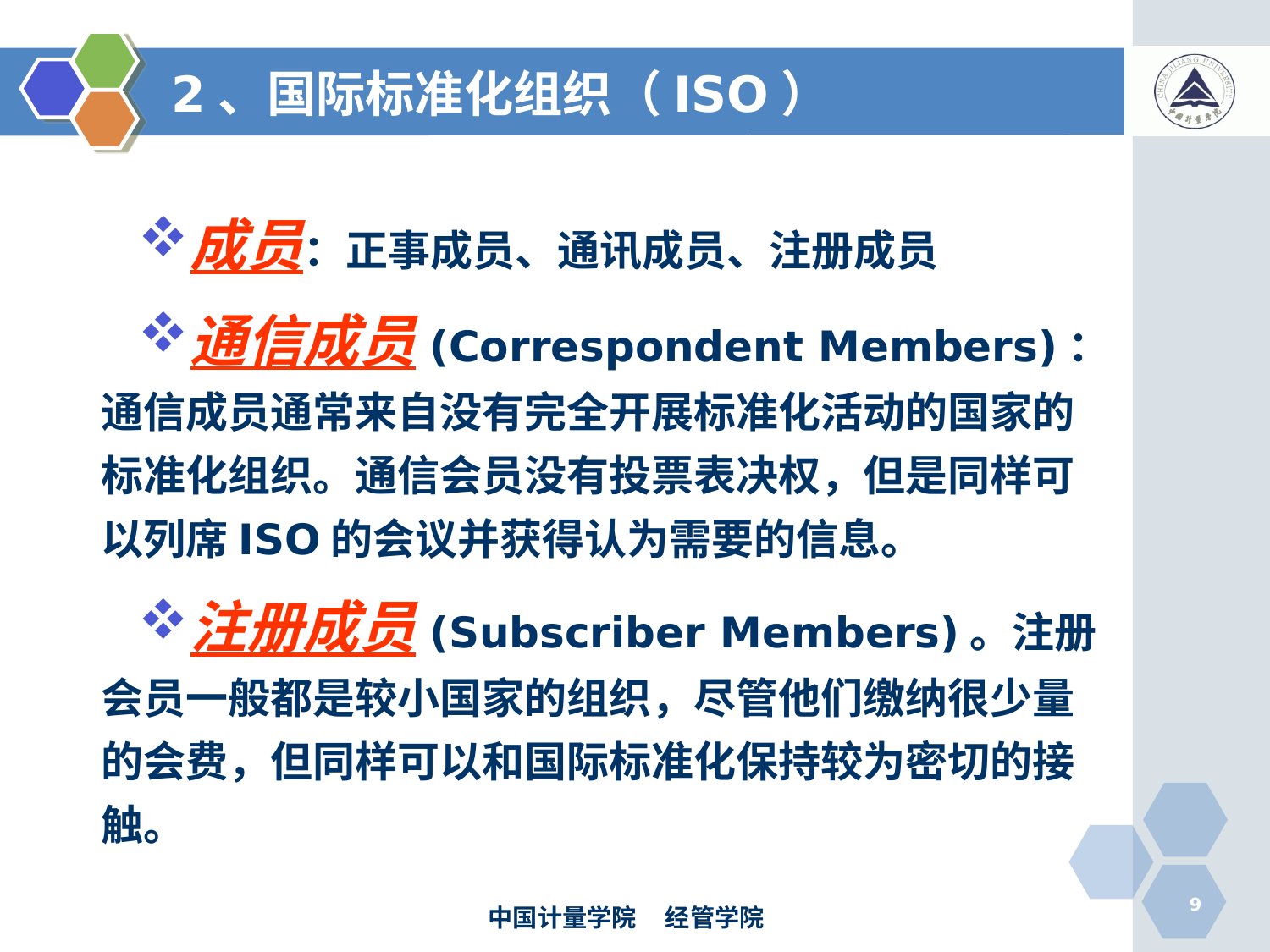

# 2、国际标准化组织（ISO）
成员：正事成员、通讯成员、注册成员
通信成员(Correspondent Members)：通信成员通常来自没有完全开展标准化活动的国家的标准化组织。通信会员没有投票表决权，但是同样可以列席ISO的会议并获得认为需要的信息。
注册成员(Subscriber Members)。注册会员一般都是较小国家的组织，尽管他们缴纳很少量的会费，但同样可以和国际标准化保持较为密切的接触。
9
中国计量学院     经管学院